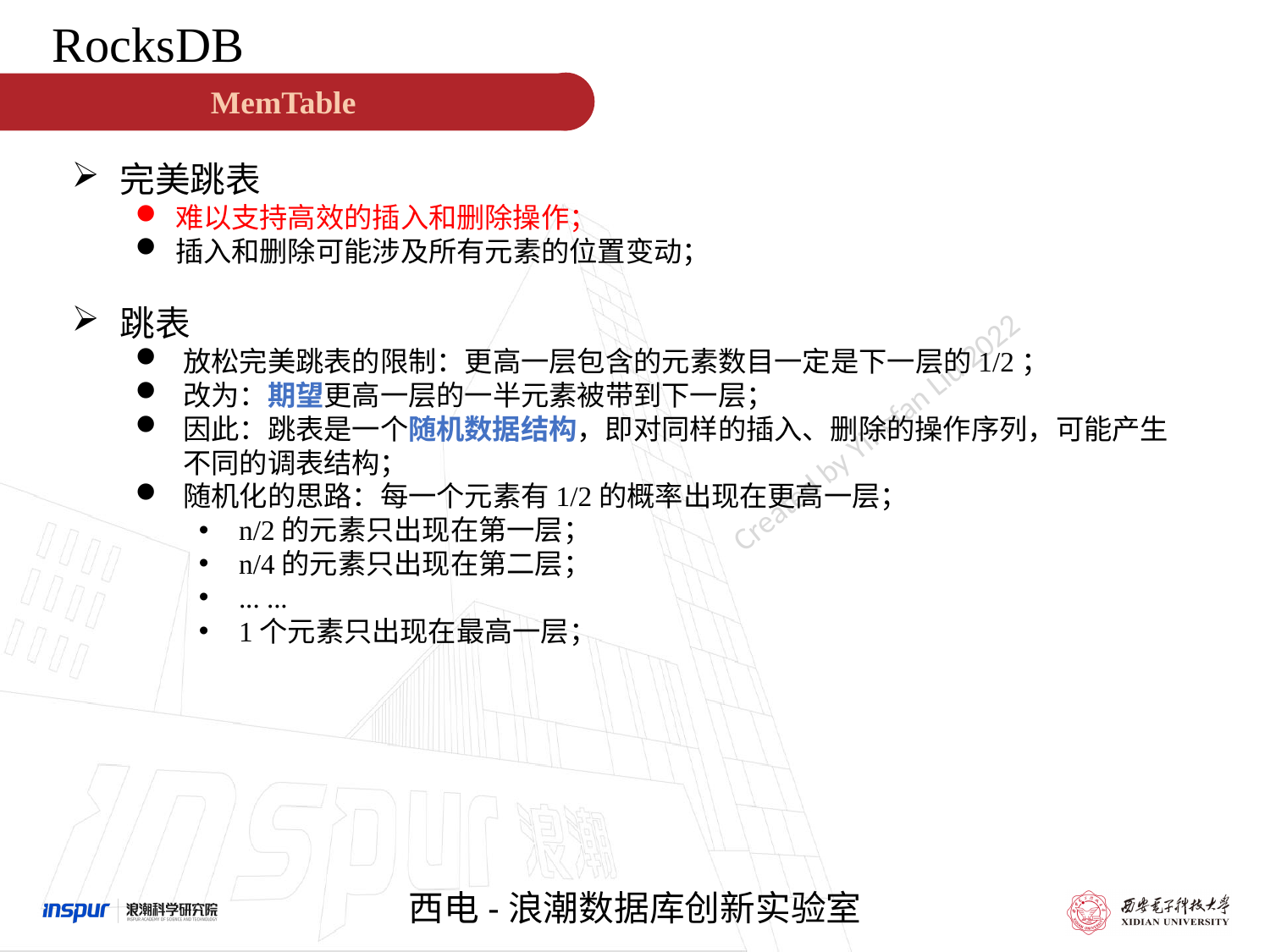

RocksDB

MemTable
完美跳表
难以支持高效的插入和删除操作；
插入和删除可能涉及所有元素的位置变动；

跳表
放松完美跳表的限制：更高一层包含的元素数目一定是下一层的1/2；
改为：期望更高一层的一半元素被带到下一层；
因此：跳表是一个随机数据结构，即对同样的插入、删除的操作序列，可能产生不同的调表结构；
随机化的思路：每一个元素有1/2的概率出现在更高一层；
n/2的元素只出现在第一层；
n/4的元素只出现在第二层；
... ...
1个元素只出现在最高一层；